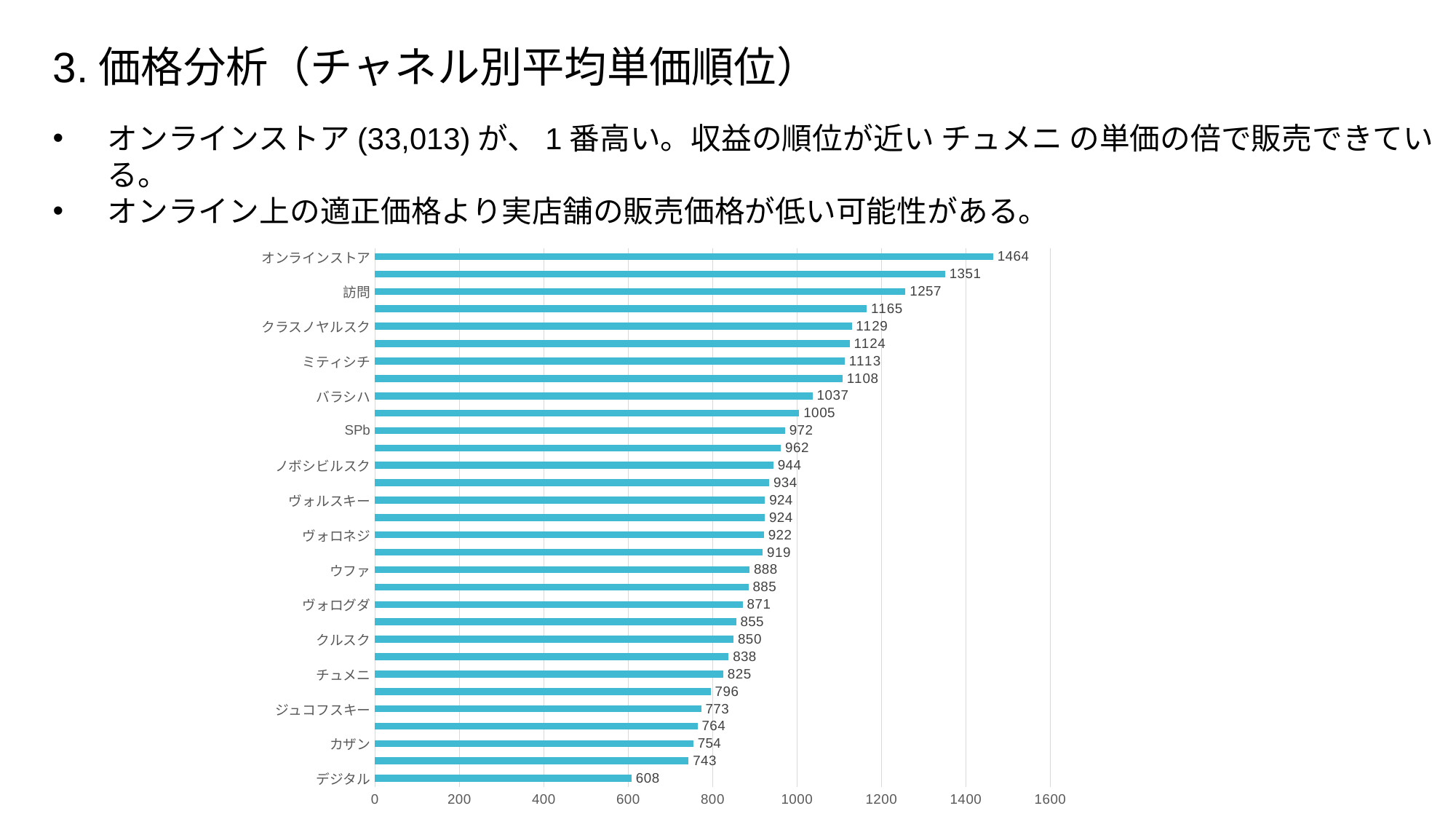

3.価格分析（チャネル別平均単価順位）
オンラインストア(33,013)が、1番高い。収益の順位が近い チュメニ の単価の倍で販売できている。
オンライン上の適正価格より実店舗の販売価格が低い可能性がある。

### Chart

| Category |  |
|---|---|
| デジタル | 607.8938085841759 |
| チェーホフ | 743.0523388162644 |
| カザン | 754.3391729176278 |
| ヒムキ | 764.353430376216 |
| ジュコフスキー | 772.8665824808161 |
| ヤクーツク | 795.5466453538768 |
| チュメニ | 825.4017718688281 |
| サマラ | 837.9414337762024 |
| クルスク | 849.6503023493168 |
| モスクワ | 855.328502617024 |
| ヴォログダ | 871.182495686313 |
| ヤロスラブリ | 884.9812270157511 |
| ウファ | 887.5266675350219 |
| セルギエフ | 918.7842687811275 |
| ヴォロネジ | 921.6841518859262 |
| コロムナ | 923.7490071232711 |
| ヴォルスキー | 923.9943181876134 |
| カルーガ | 934.240485765798 |
| ノボシビルスク | 943.9589395546557 |
| ロストフ・ナ・ドヌ | 961.6560367566829 |
| SPb | 971.5082624162283 |
| N.ノヴゴロド | 1005.009888133202 |
| バラシハ | 1036.840634481057 |
| スルグト | 1107.77356433683 |
| ミティシチ | 1112.806747610523 |
| トムスク | 1124.292938976682 |
| クラスノヤルスク | 1129.449777725101 |
| オムスク | 1164.958858932361 |
| 訪問 | 1256.812247623066 |
| アディゲア | 1350.638391441003 |
| オンラインストア | 1464.391142132706 |